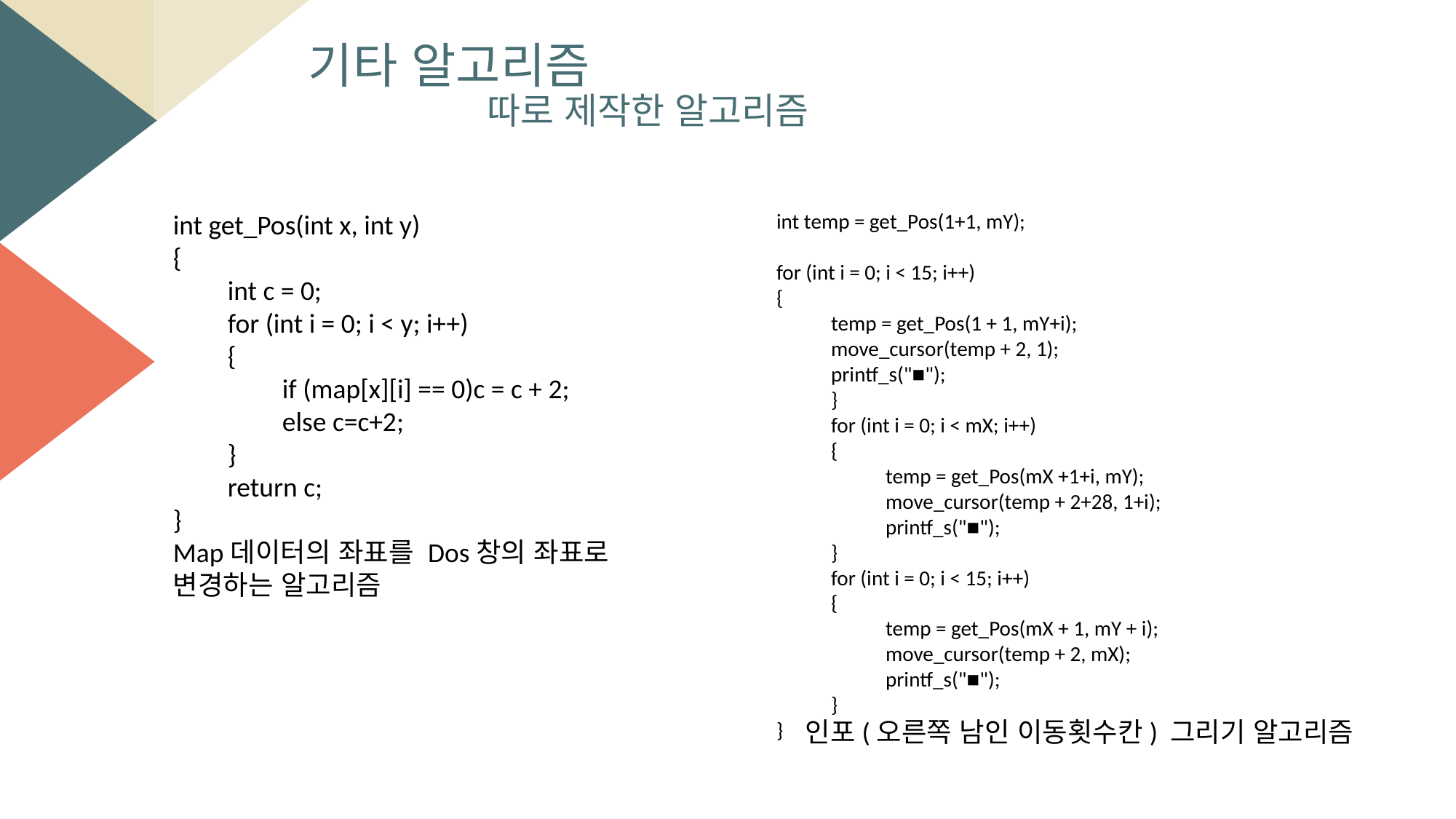

기타 알고리즘
따로 제작한 알고리즘
int get_Pos(int x, int y)
{
int c = 0;
for (int i = 0; i < y; i++)
{
if (map[x][i] == 0)c = c + 2;
else c=c+2;
}
return c;
}
Map데이터의 좌표를 Dos창의 좌표로 변경하는 알고리즘
int temp = get_Pos(1+1, mY);

for (int i = 0; i < 15; i++)
{
temp = get_Pos(1 + 1, mY+i);
move_cursor(temp + 2, 1);
printf_s("■");
}
for (int i = 0; i < mX; i++)
{
temp = get_Pos(mX +1+i, mY);
move_cursor(temp + 2+28, 1+i);
printf_s("■");
}
for (int i = 0; i < 15; i++)
{
temp = get_Pos(mX + 1, mY + i);
move_cursor(temp + 2, mX);
printf_s("■");
}
}
인포(오른쪽 남인 이동횟수칸) 그리기 알고리즘